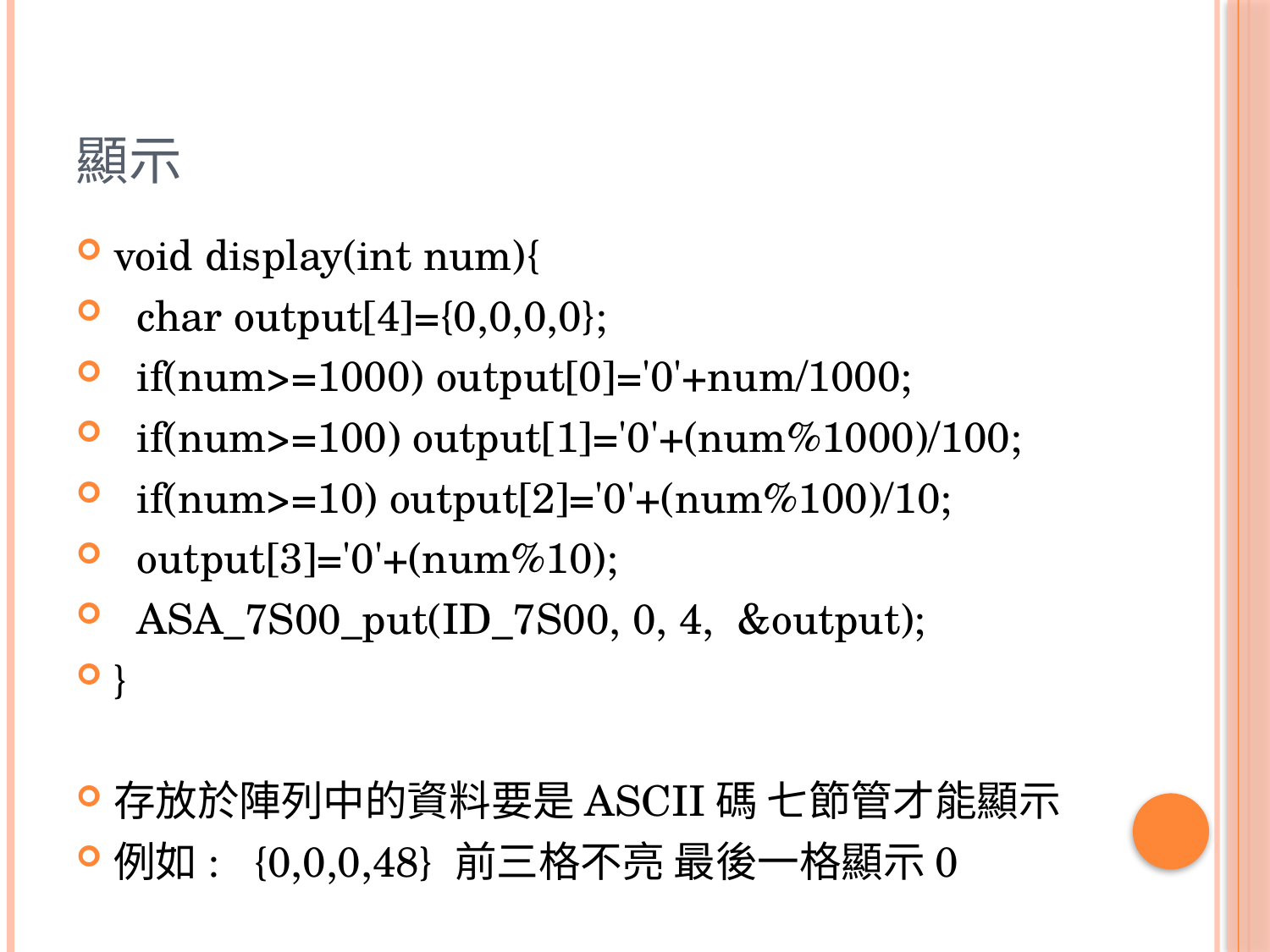

# 顯示
void display(int num){
  char output[4]={0,0,0,0};
  if(num>=1000) output[0]='0'+num/1000;
  if(num>=100) output[1]='0'+(num%1000)/100;
  if(num>=10) output[2]='0'+(num%100)/10;
  output[3]='0'+(num%10);
  ASA_7S00_put(ID_7S00, 0, 4,  &output);
}

存放於陣列中的資料要是ASCII碼 七節管才能顯示
例如:   {0,0,0,48} 前三格不亮 最後一格顯示0